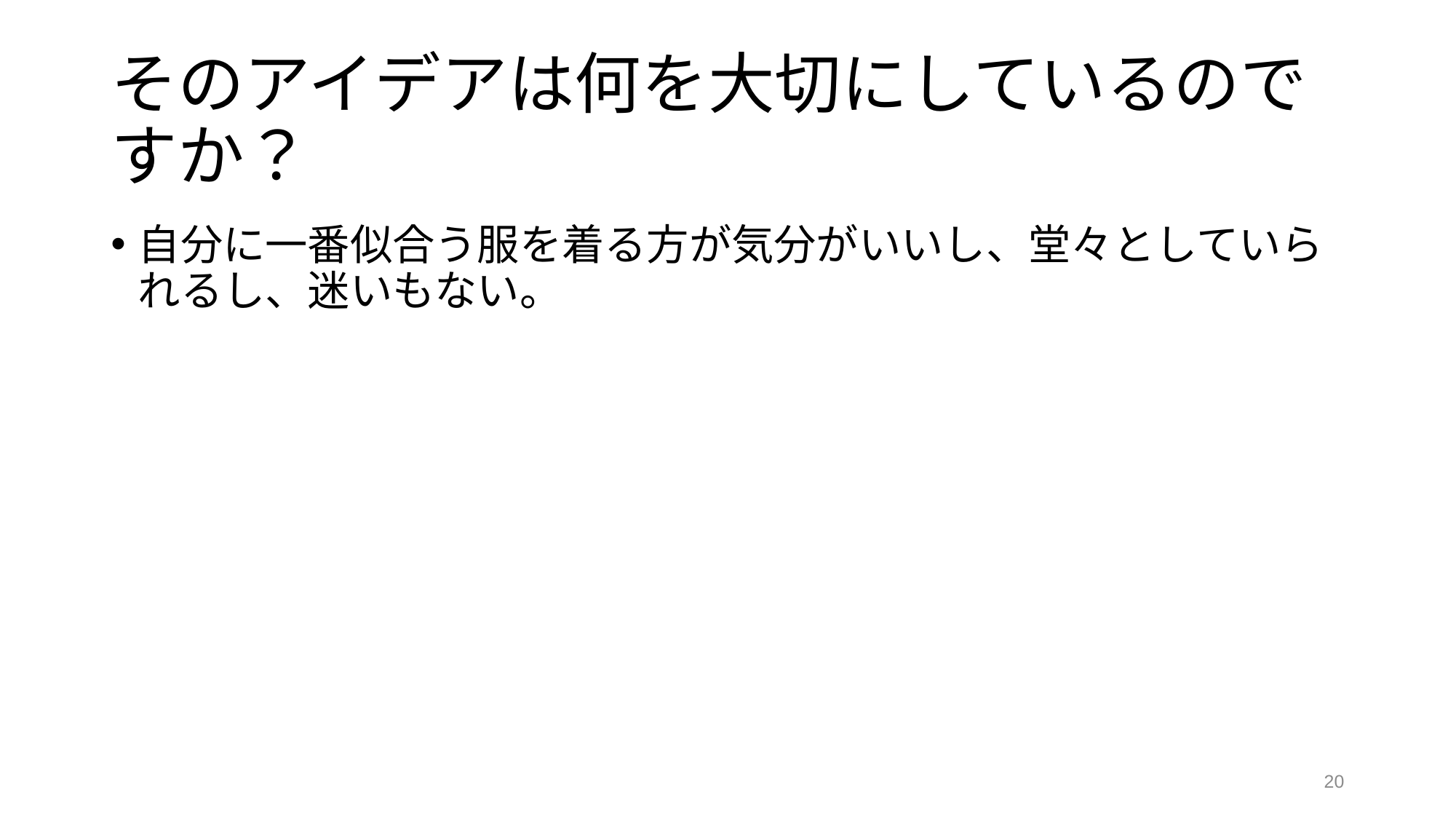

# そのアイデアは何を大切にしているのですか？
自分に一番似合う服を着る方が気分がいいし、堂々としていられるし、迷いもない。
20